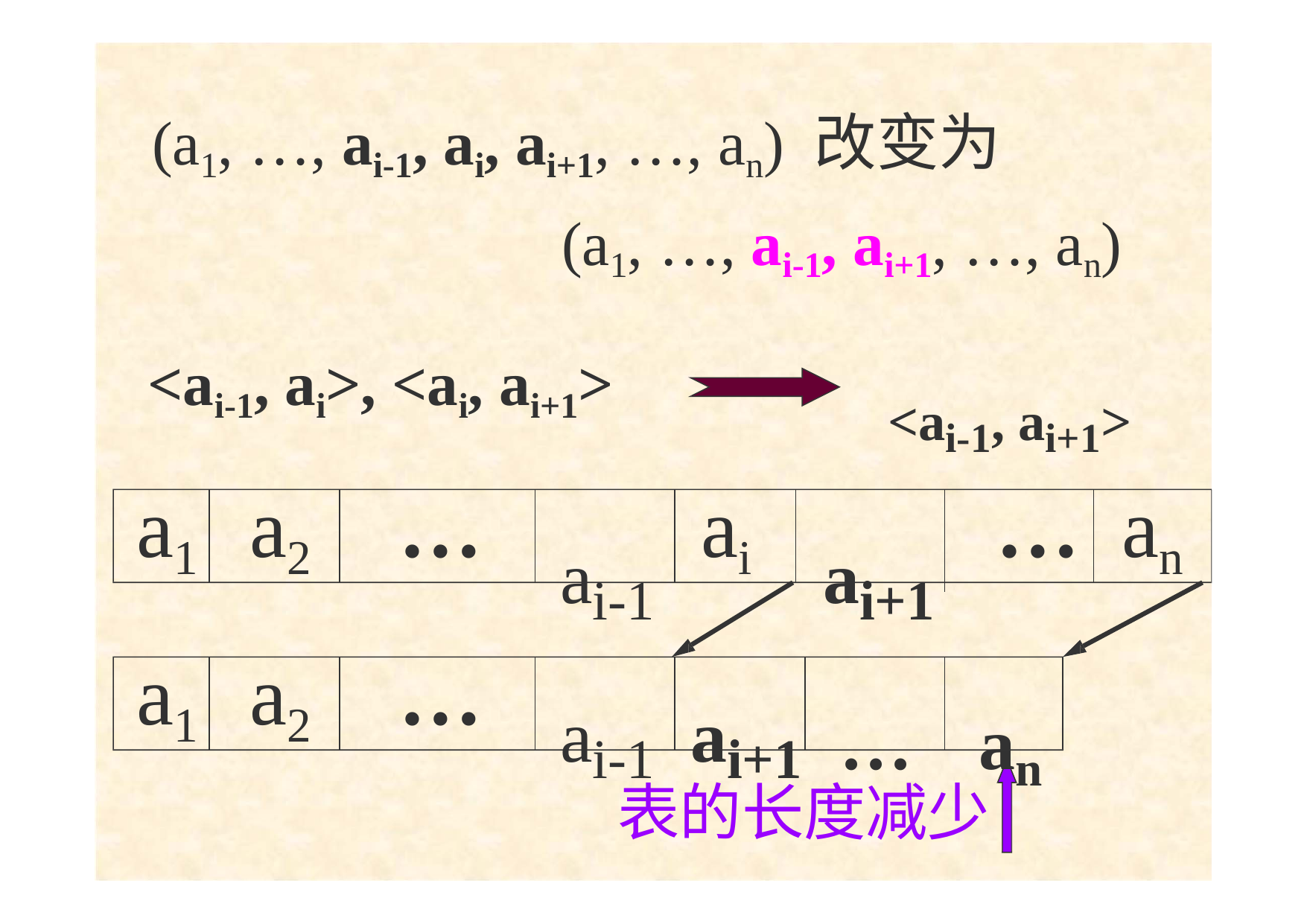

# (a1, …, ai-1, ai, ai+1, …, an) 改变为
(a1, …, ai-1, ai+1, …, an)
<ai-1, ai>, <ai, ai+1>
<ai-1, ai+1>

a1	a2	…
a1	a2	…
ai	…	an

ai-1	ai+1

ai-1	ai+1	…	an

表的长度减少